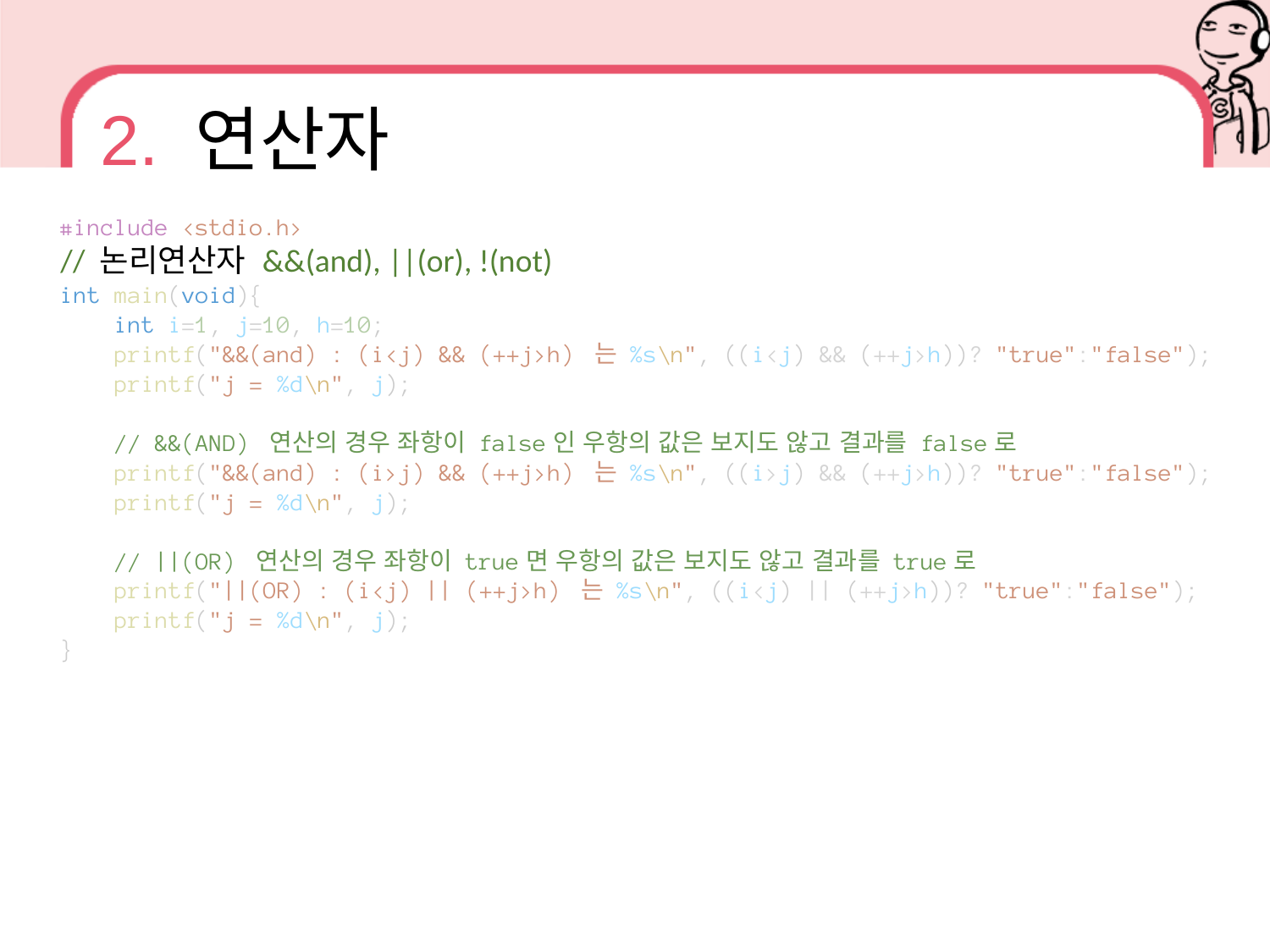

# 2. 연산자
#include <stdio.h>
// 논리연산자 &&(and), ||(or), !(not)
int main(void){
    int i=1, j=10, h=10;
    printf("&&(and) : (i<j) && (++j>h) 는 %s\n", ((i<j) && (++j>h))? "true":"false");
    printf("j = %d\n", j);

    // &&(AND) 연산의 경우 좌항이 false인 우항의 값은 보지도 않고 결과를 false로
    printf("&&(and) : (i>j) && (++j>h) 는 %s\n", ((i>j) && (++j>h))? "true":"false");
    printf("j = %d\n", j);
    // ||(OR) 연산의 경우 좌항이 true면 우항의 값은 보지도 않고 결과를 true로
    printf("||(OR) : (i<j) || (++j>h) 는 %s\n", ((i<j) || (++j>h))? "true":"false");
    printf("j = %d\n", j);
}